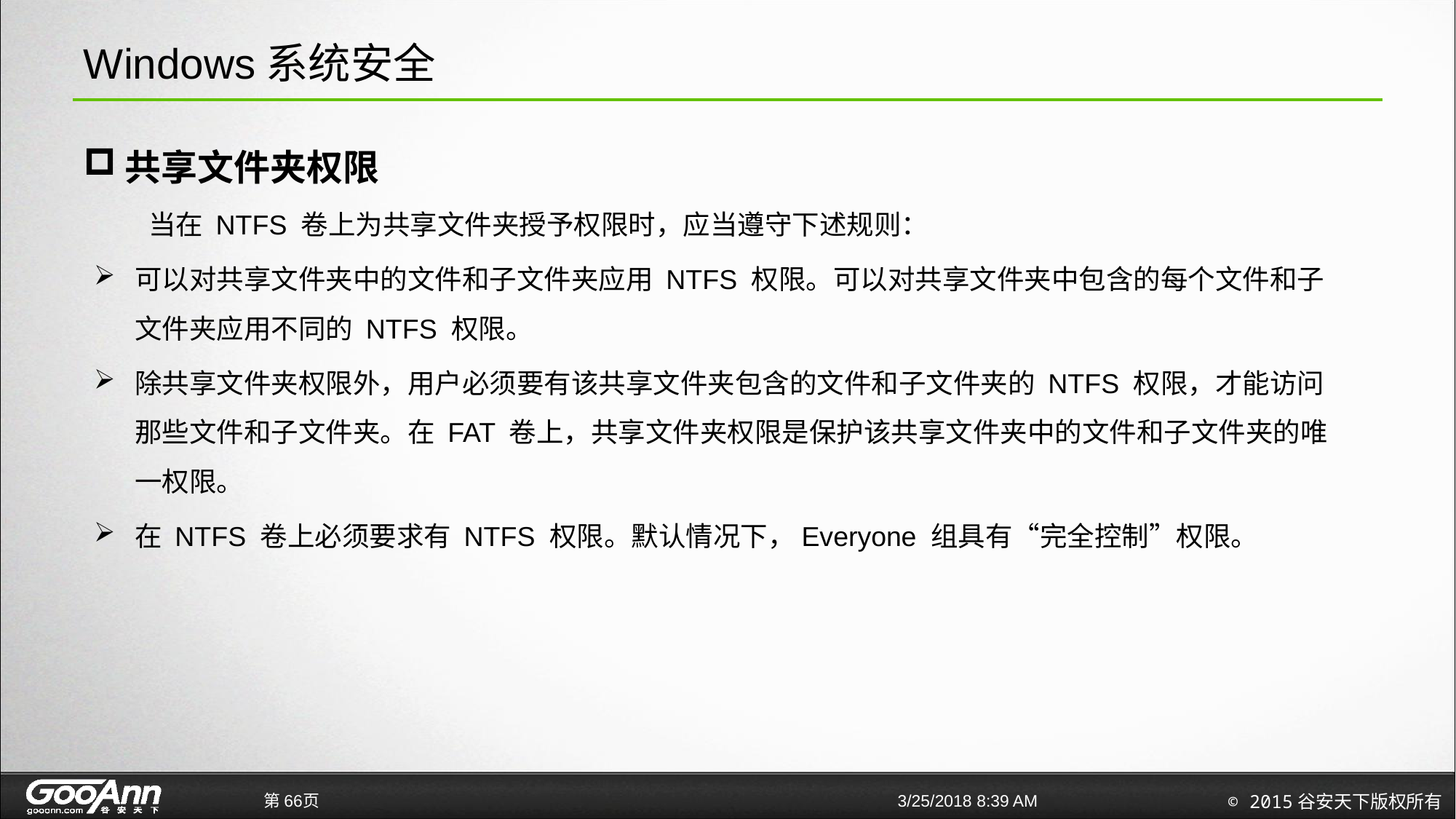

# Windows系统安全
共享文件夹权限
当在 NTFS 卷上为共享文件夹授予权限时，应当遵守下述规则：
可以对共享文件夹中的文件和子文件夹应用 NTFS 权限。可以对共享文件夹中包含的每个文件和子文件夹应用不同的 NTFS 权限。
除共享文件夹权限外，用户必须要有该共享文件夹包含的文件和子文件夹的 NTFS 权限，才能访问那些文件和子文件夹。在 FAT 卷上，共享文件夹权限是保护该共享文件夹中的文件和子文件夹的唯一权限。
在 NTFS 卷上必须要求有 NTFS 权限。默认情况下，Everyone 组具有“完全控制”权限。